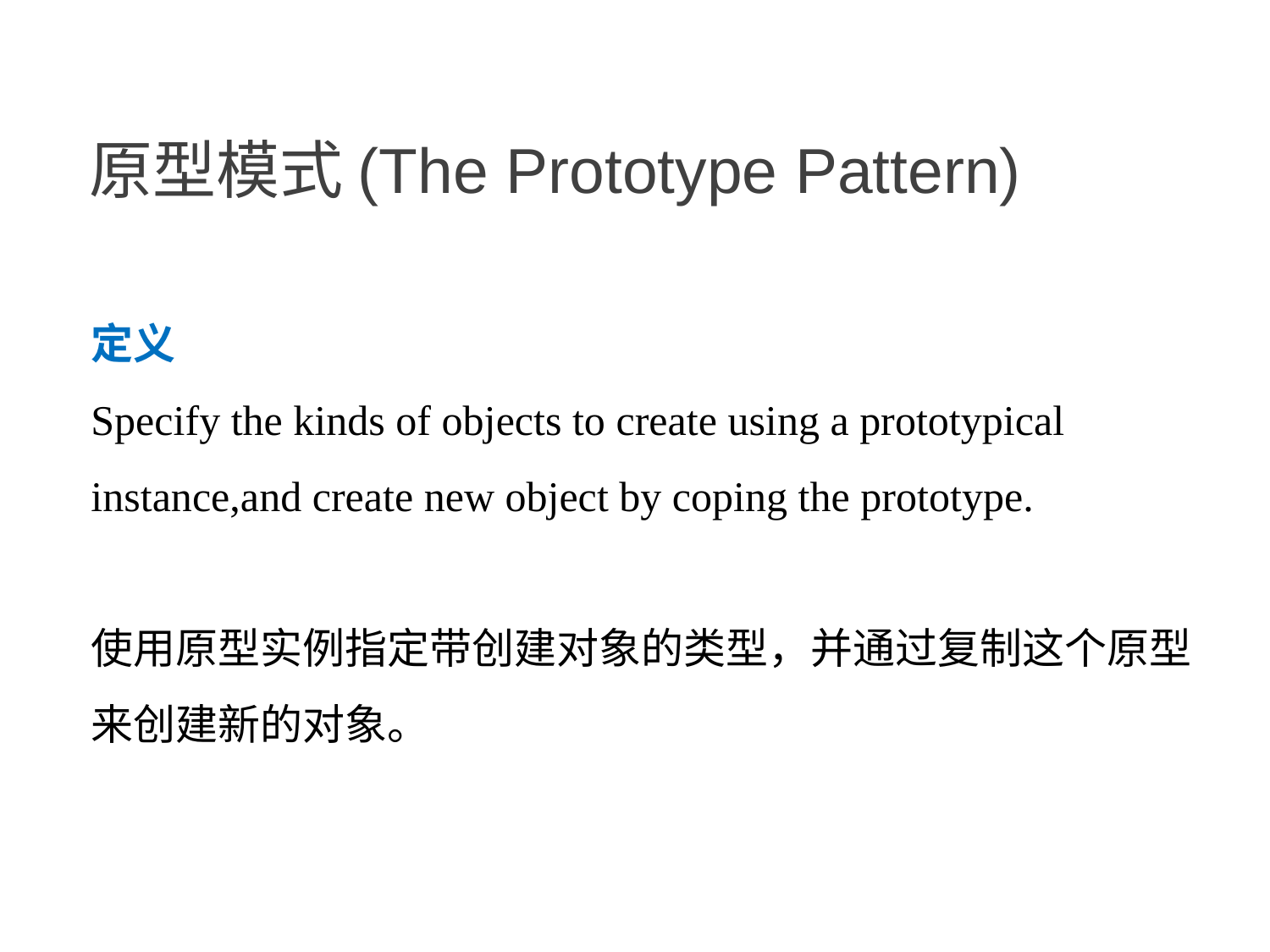

原型模式(The Prototype Pattern)
定义
Specify the kinds of objects to create using a prototypical instance,and create new object by coping the prototype.

使用原型实例指定带创建对象的类型，并通过复制这个原型来创建新的对象。